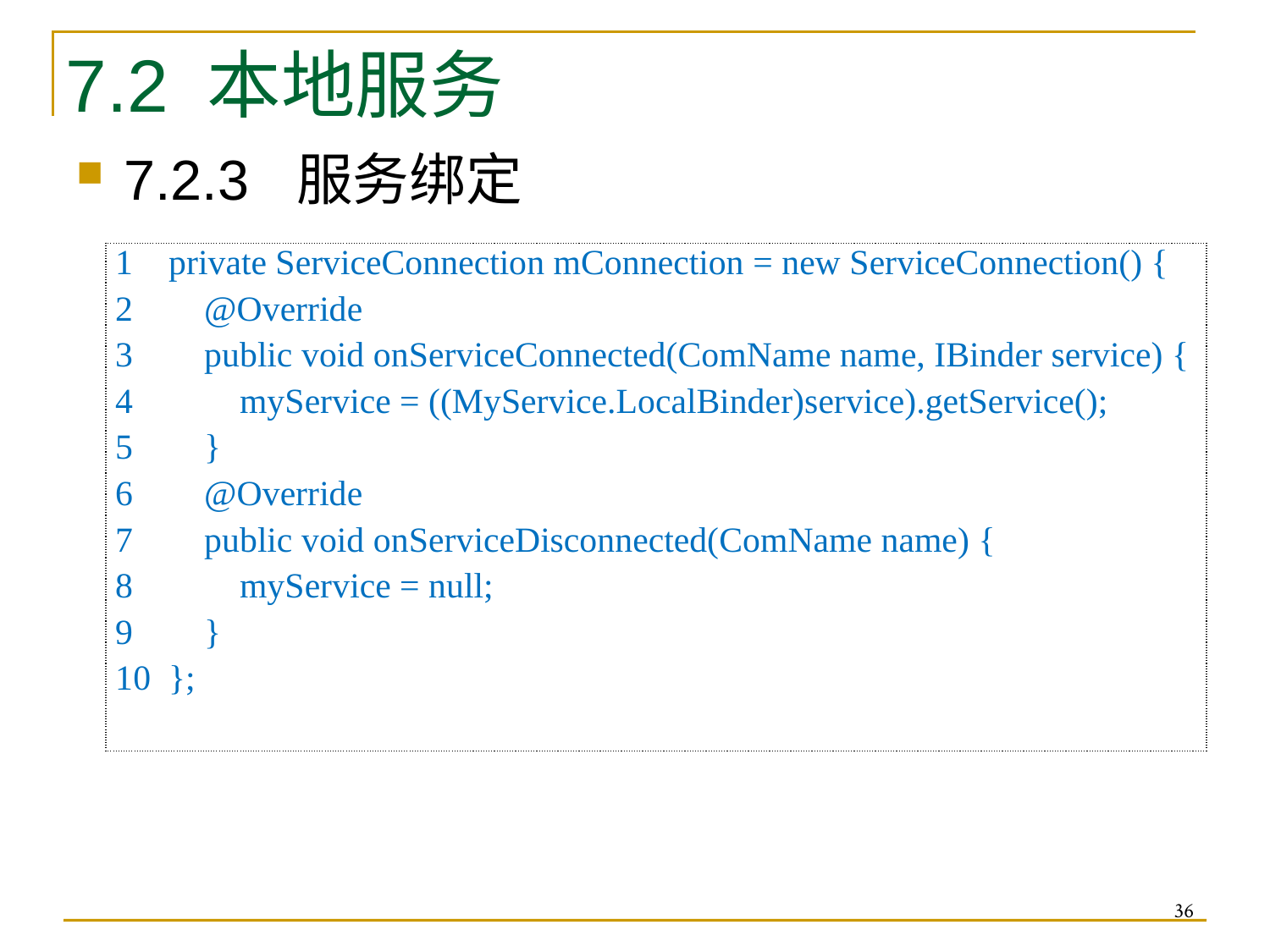

# 7.2 本地服务
7.2.3 服务绑定
| 1 private ServiceConnection mConnection = new ServiceConnection() { 2 @Override 3 public void onServiceConnected(ComName name, IBinder service) { 4 myService = ((MyService.LocalBinder)service).getService(); 5 } 6 @Override 7 public void onServiceDisconnected(ComName name) { 8 myService = null; 9 } 10 }; |
| --- |
36